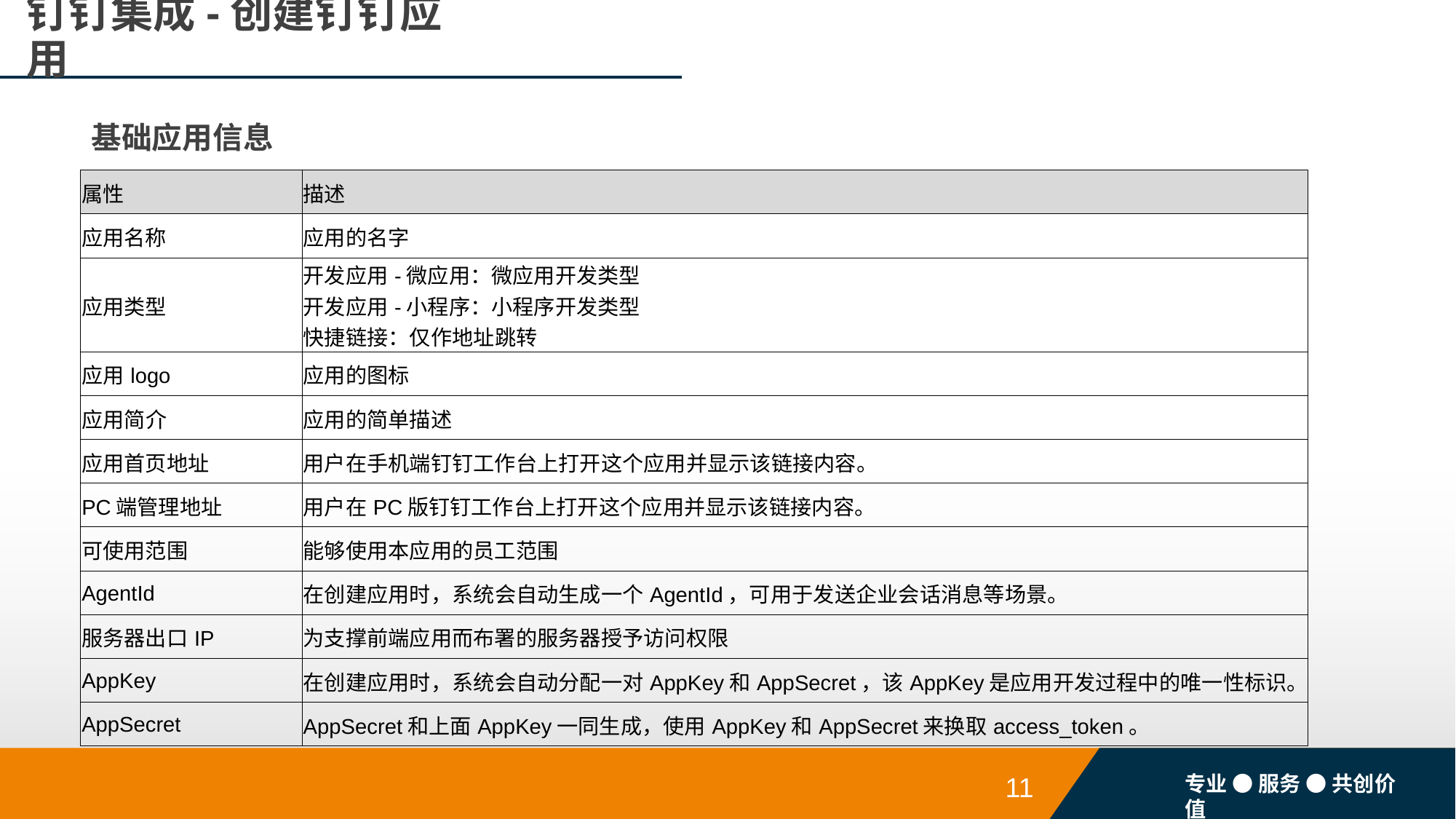

# 钉钉集成-创建钉钉应用
基础应用信息
| 属性 | 描述 |
| --- | --- |
| 应用名称 | 应用的名字 |
| 应用类型 | 开发应用-微应用：微应用开发类型 开发应用-小程序：小程序开发类型 快捷链接：仅作地址跳转 |
| 应用logo | 应用的图标 |
| 应用简介 | 应用的简单描述 |
| 应用首页地址 | 用户在手机端钉钉工作台上打开这个应用并显示该链接内容。 |
| PC端管理地址 | 用户在PC版钉钉工作台上打开这个应用并显示该链接内容。 |
| 可使用范围 | 能够使用本应用的员工范围 |
| AgentId | 在创建应用时，系统会自动生成一个AgentId，可用于发送企业会话消息等场景。 |
| 服务器出口IP | 为支撑前端应用而布署的服务器授予访问权限 |
| AppKey | 在创建应用时，系统会自动分配一对AppKey和AppSecret，该AppKey是应用开发过程中的唯一性标识。 |
| AppSecret | AppSecret和上面AppKey一同生成，使用AppKey和AppSecret来换取access\_token。 |